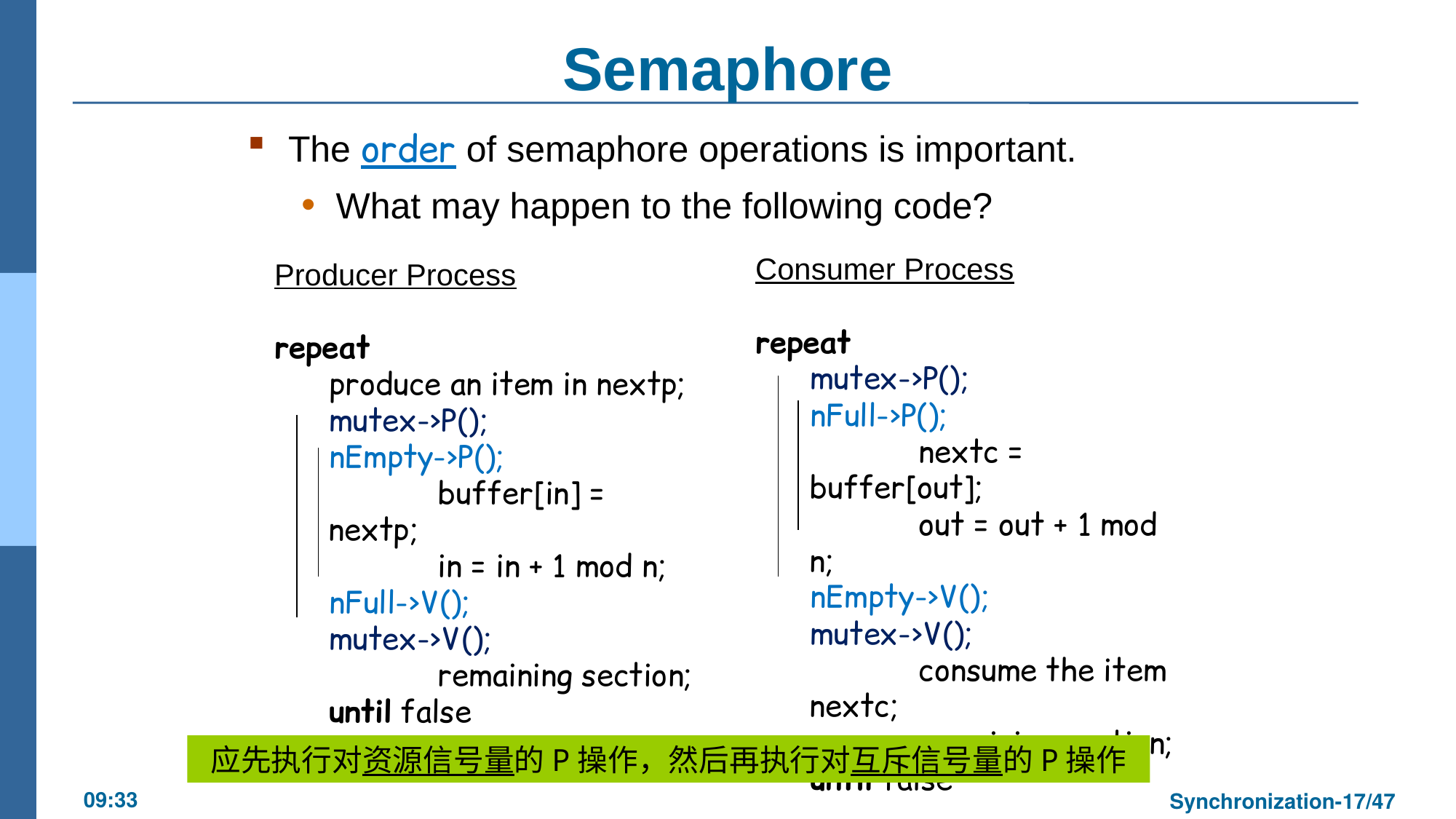

# Semaphore
The order of semaphore operations is important.
What may happen to the following code?

Consumer Process

repeat
mutex->P();
nFull->P();
	nextc = buffer[out];
	out = out + 1 mod n;
nEmpty->V();
mutex->V();
	consume the item nextc;
	remaining section;
until false
Producer Process

repeat
produce an item in nextp;
mutex->P();
nEmpty->P();
	buffer[in] = nextp;
	in = in + 1 mod n;
nFull->V();
mutex->V();
	remaining section;
until false
应先执行对资源信号量的P操作，然后再执行对互斥信号量的P操作